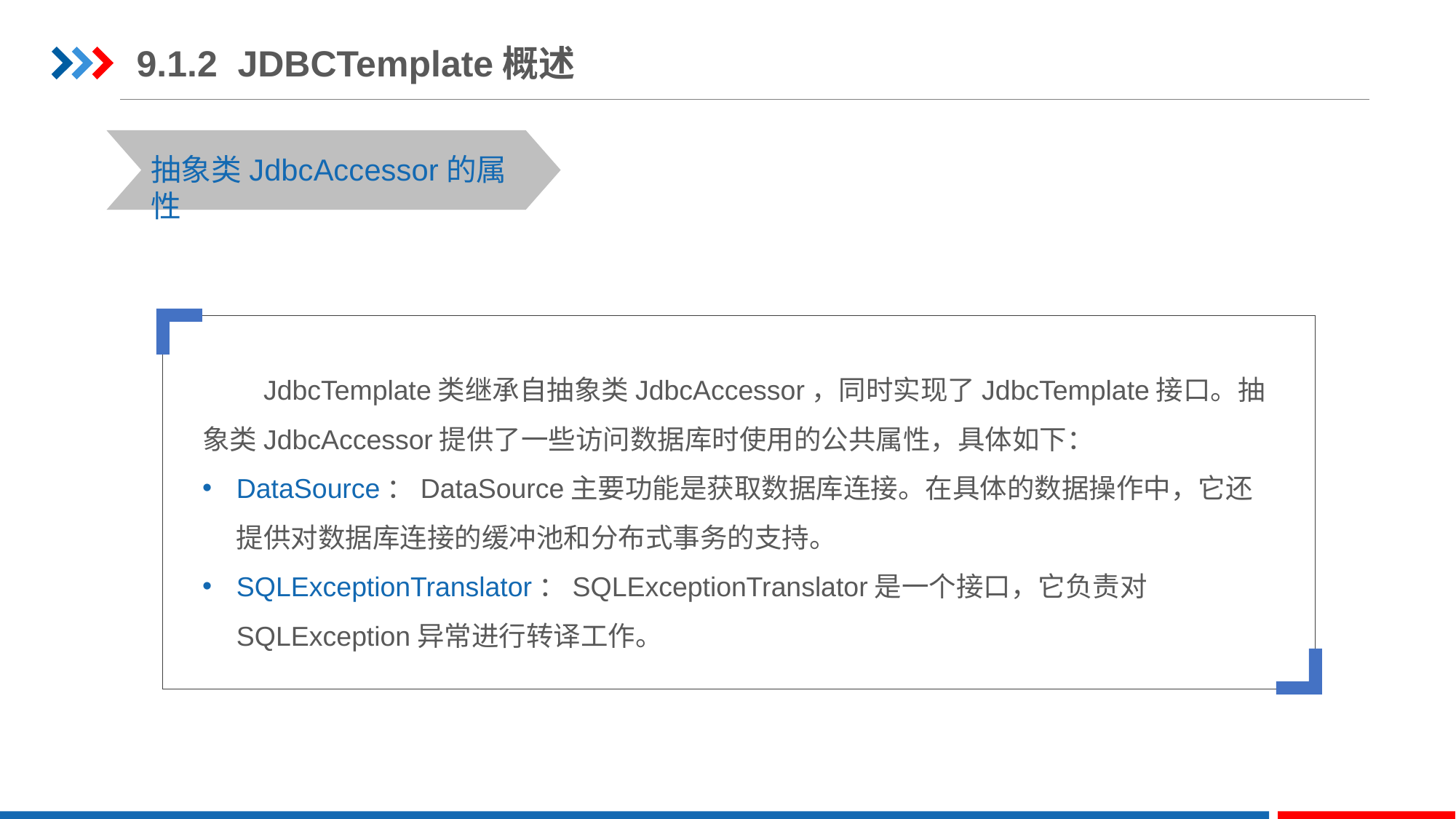

9.1.2  JDBCTemplate概述

抽象类JdbcAccessor的属性

        JdbcTemplate类继承自抽象类JdbcAccessor，同时实现了JdbcTemplate接口。抽象类JdbcAccessor提供了一些访问数据库时使用的公共属性，具体如下：
DataSource：DataSource主要功能是获取数据库连接。在具体的数据操作中，它还提供对数据库连接的缓冲池和分布式事务的支持。
SQLExceptionTranslator：SQLExceptionTranslator是一个接口，它负责对SQLException异常进行转译工作。